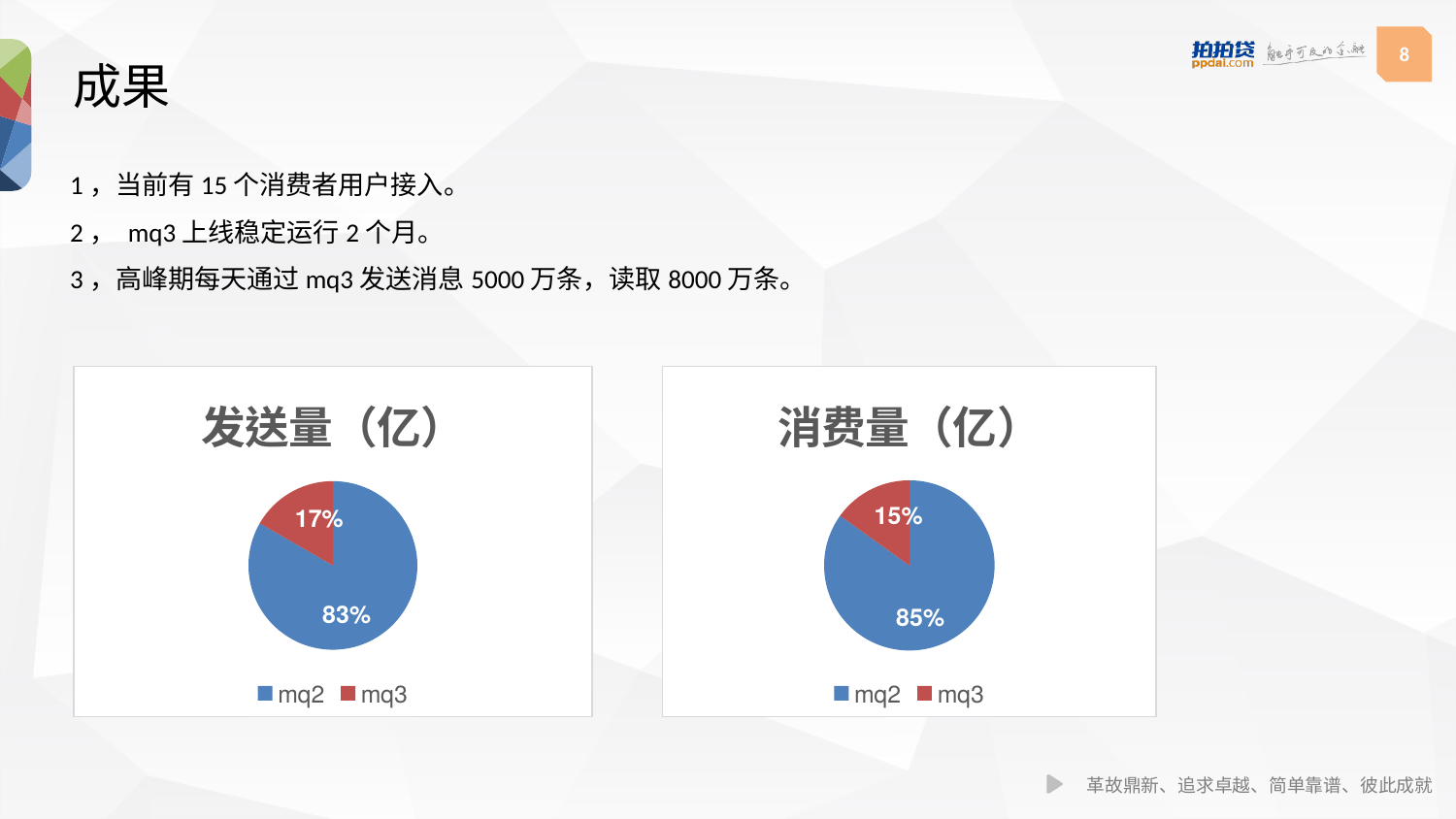

8

成果
1，当前有15个消费者用户接入。
2， mq3上线稳定运行2个月。
3，高峰期每天通过mq3发送消息5000万条，读取8000万条。

### Chart:

| Category | 发送量（亿） |
|---|---|
| mq2 | 2.5 |
| mq3 | 0.5 |

### Chart:

| Category | 消费量（亿） |
|---|---|
| mq2 | 4.5 |
| mq3 | 0.8 |